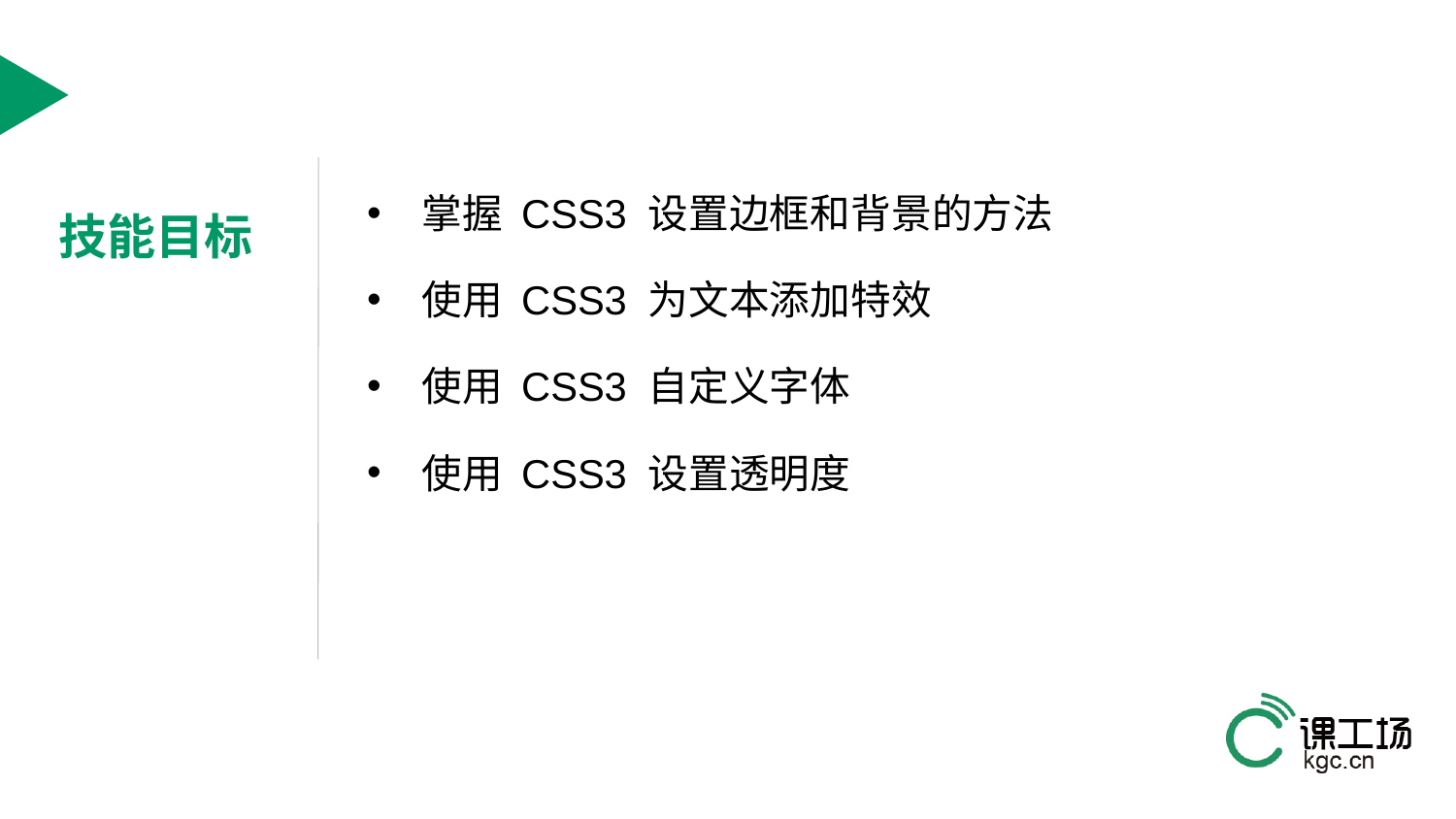

技能目标
掌握 CSS3 设置边框和背景的方法
使用 CSS3 为文本添加特效
使用 CSS3 自定义字体
使用 CSS3 设置透明度